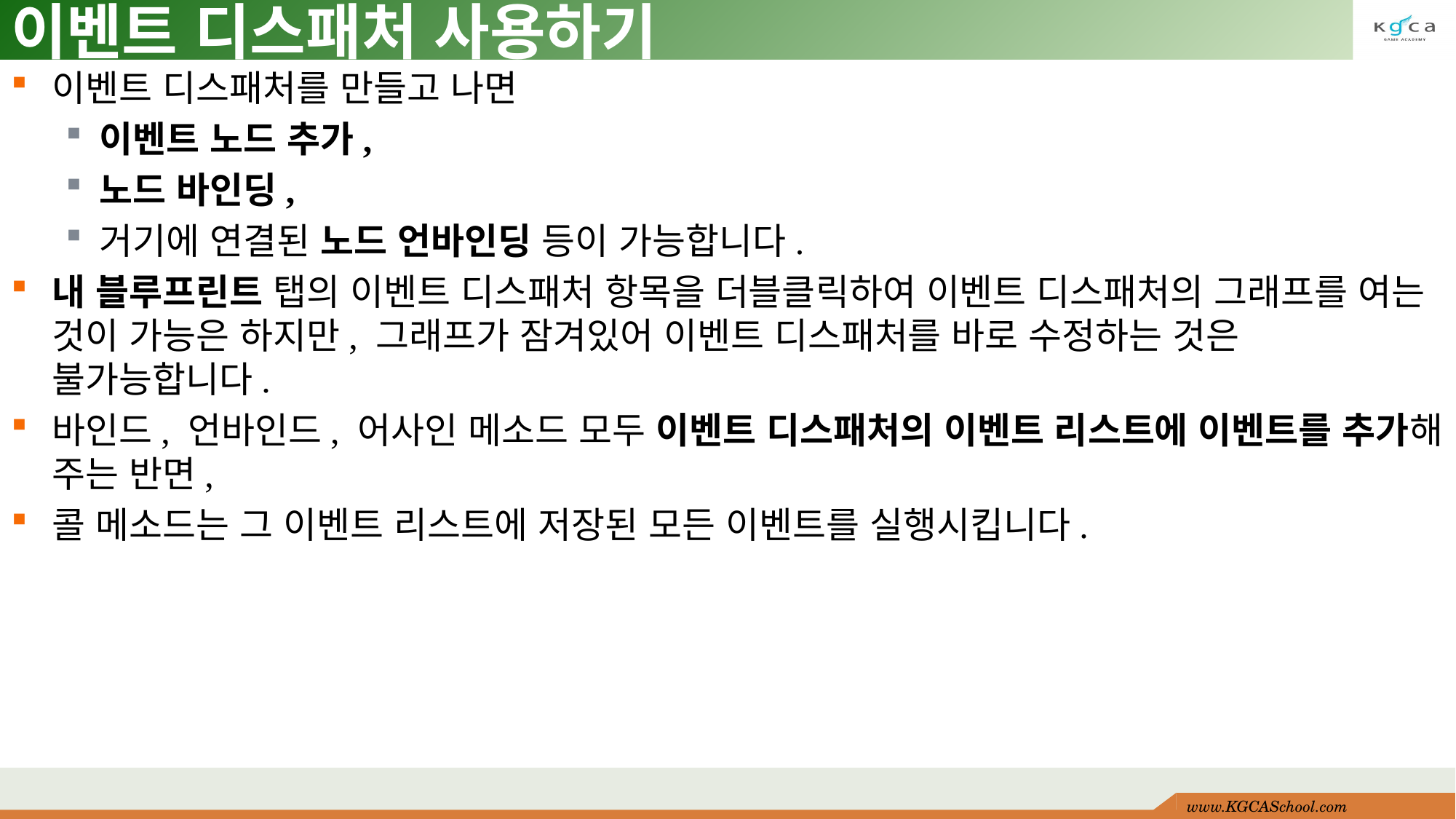

# 이벤트 디스패처 사용하기
이벤트 디스패처를 만들고 나면
이벤트 노드 추가,
노드 바인딩,
거기에 연결된 노드 언바인딩 등이 가능합니다.
내 블루프린트 탭의 이벤트 디스패처 항목을 더블클릭하여 이벤트 디스패처의 그래프를 여는 것이 가능은 하지만, 그래프가 잠겨있어 이벤트 디스패처를 바로 수정하는 것은 불가능합니다.
바인드, 언바인드, 어사인 메소드 모두 이벤트 디스패처의 이벤트 리스트에 이벤트를 추가해 주는 반면,
콜 메소드는 그 이벤트 리스트에 저장된 모든 이벤트를 실행시킵니다.